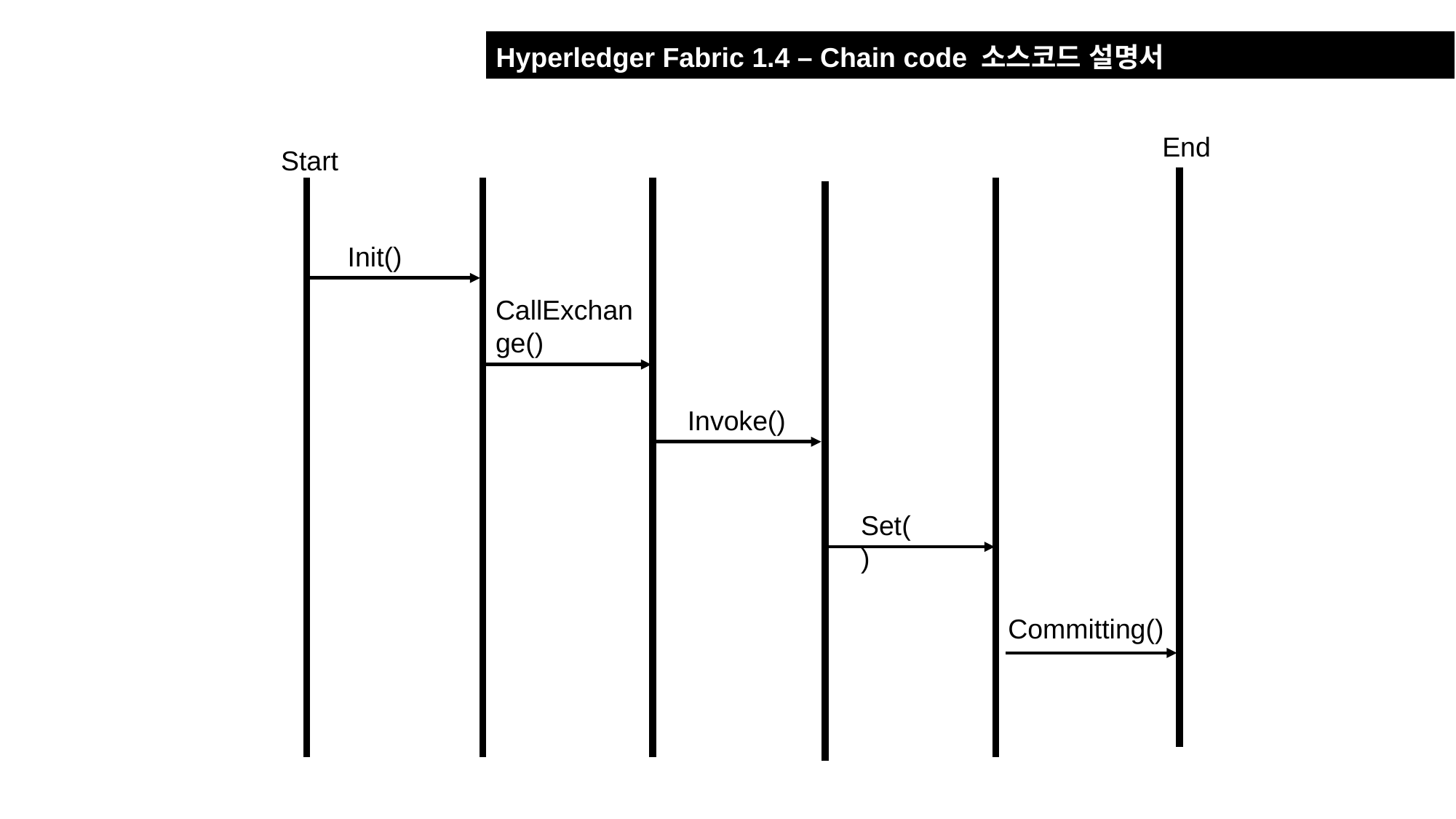

| Hyperledger Fabric 1.4 – Chain code 소스코드 설명서 |
| --- |
End
Start

Init()
CallExchange()
Invoke()
Set()
Committing()